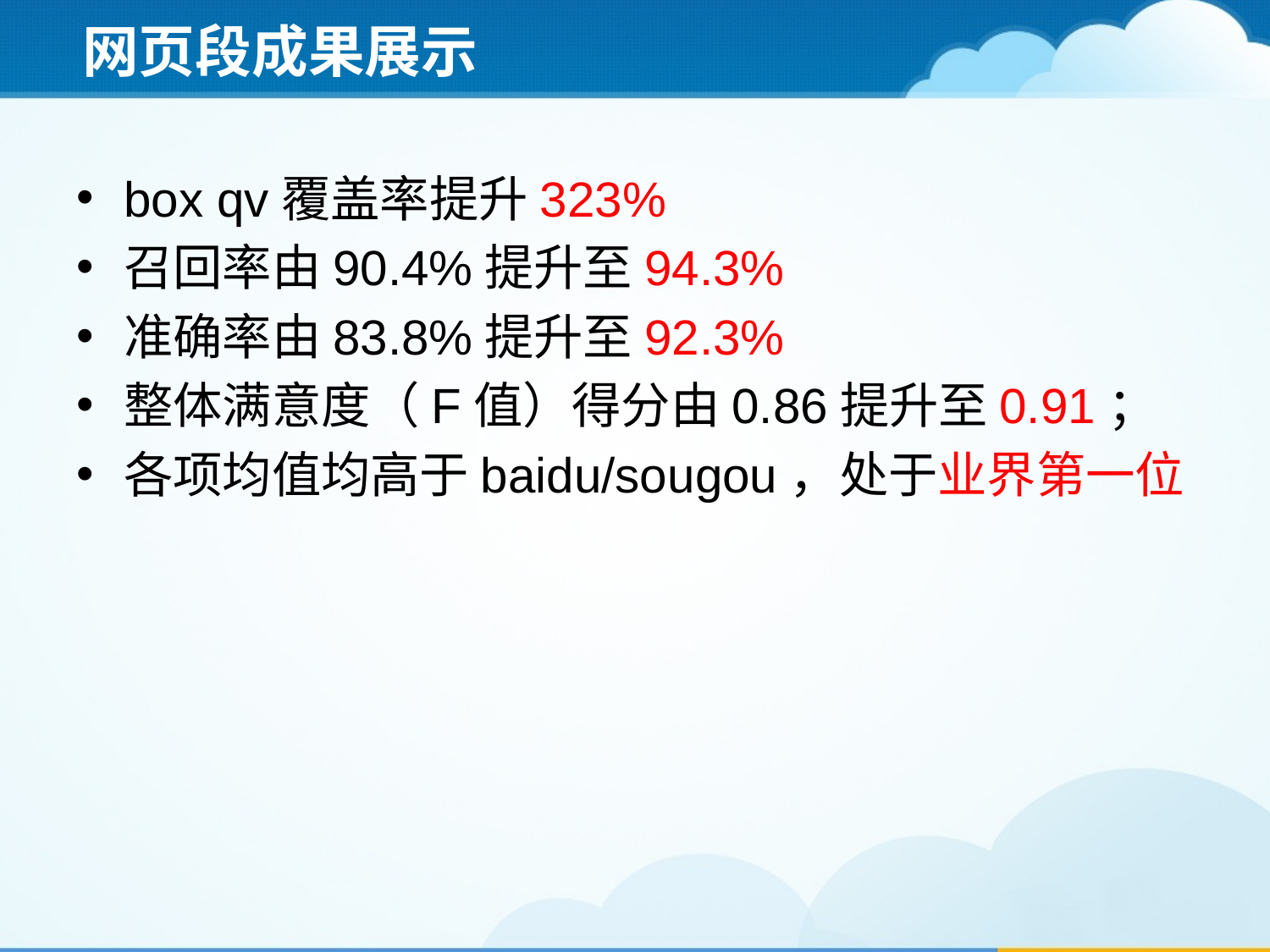

# 网页段成果展示
box qv覆盖率提升323%
召回率由90.4%提升至94.3%
准确率由83.8%提升至92.3%
整体满意度（F值）得分由0.86提升至0.91；
各项均值均高于baidu/sougou，处于业界第一位